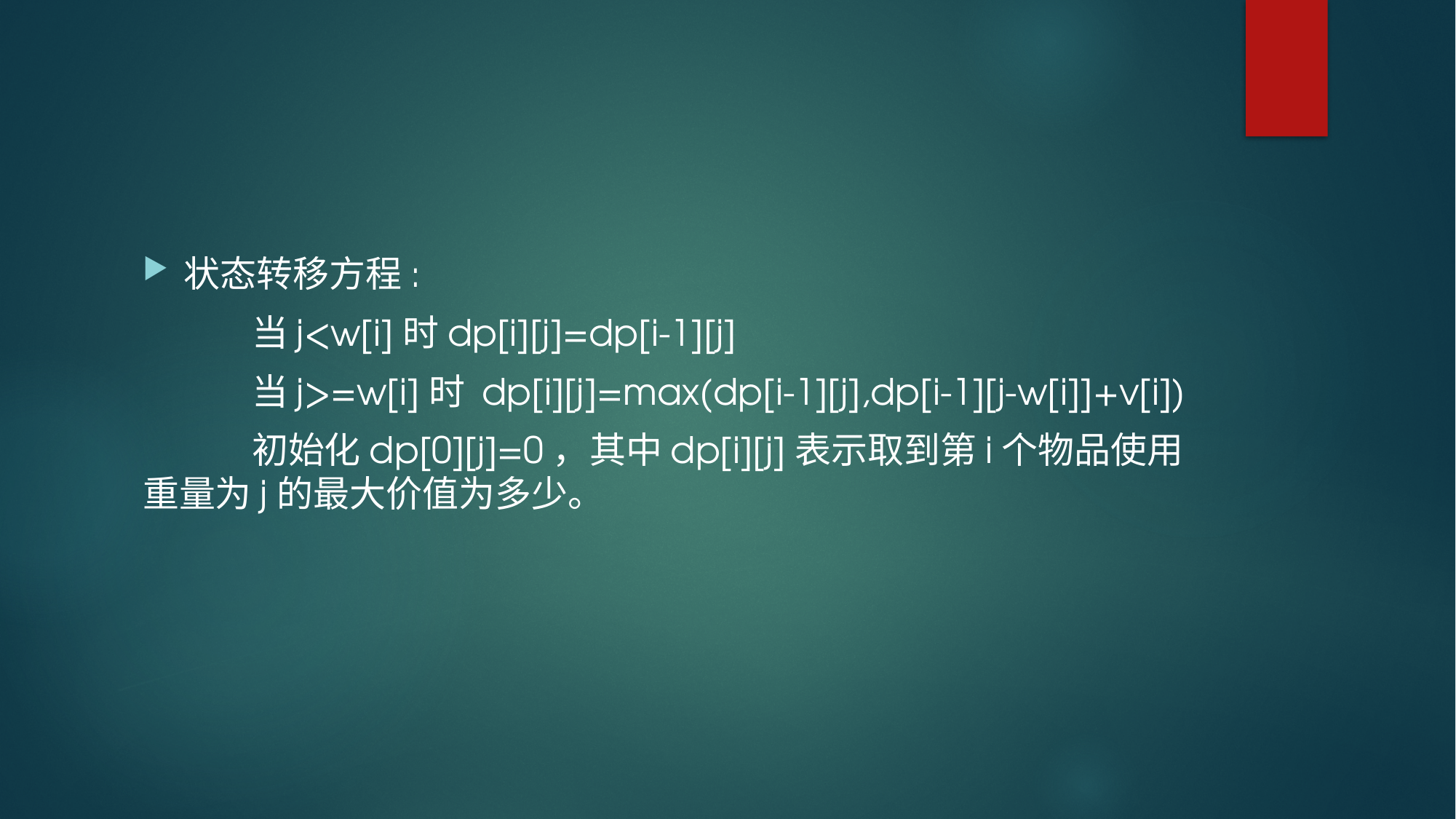

#
状态转移方程:
	当j<w[i]时dp[i][j]=dp[i-1][j]
	当j>=w[i]时 dp[i][j]=max(dp[i-1][j],dp[i-1][j-w[i]]+v[i])
	初始化dp[0][j]=0，其中dp[i][j]表示取到第i个物品使用重量为j的最大价值为多少。